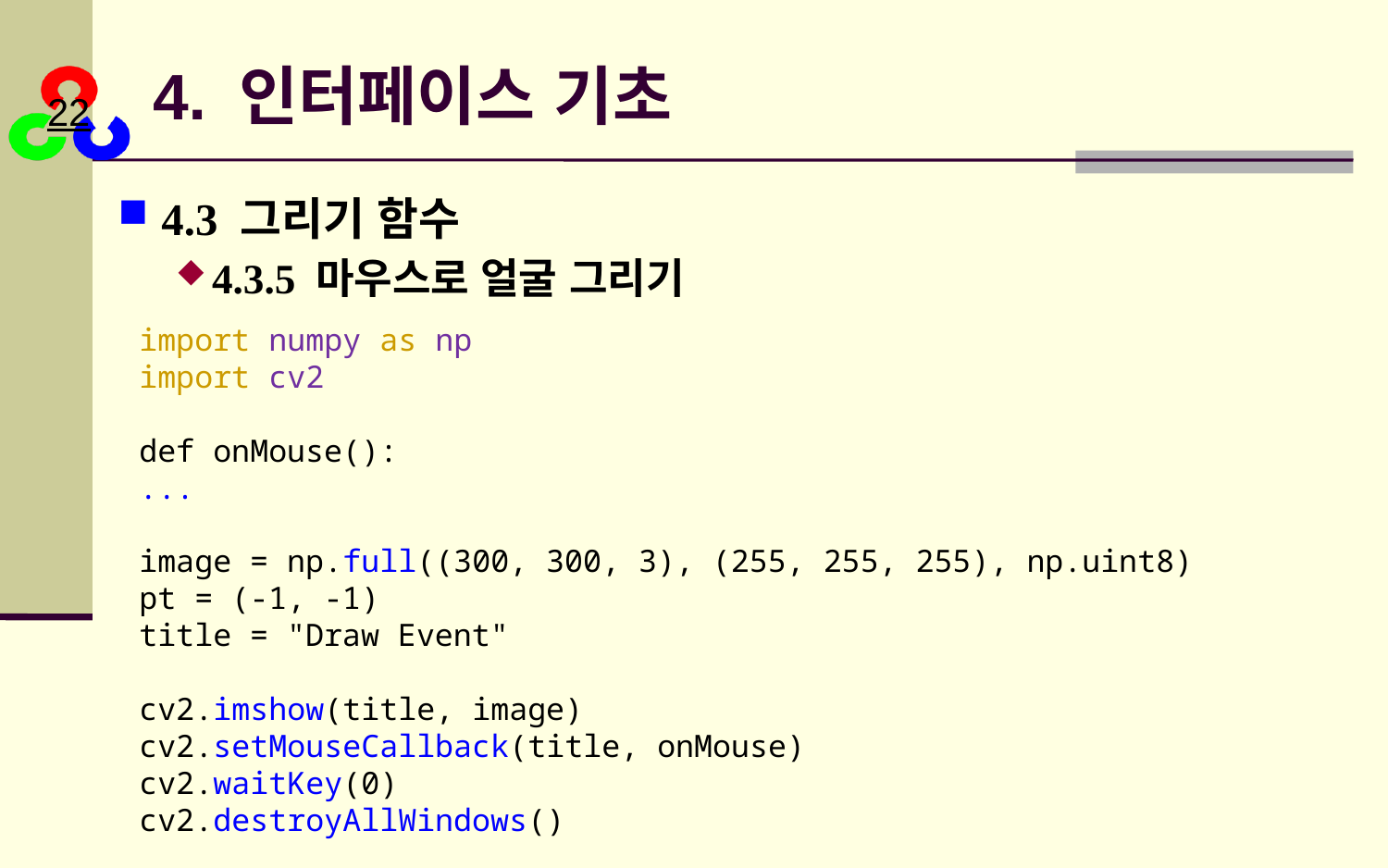

# 4. 인터페이스 기초
4.3 그리기 함수
4.3.5 마우스로 얼굴 그리기
import numpy as np
import cv2

def onMouse():
...

image = np.full((300, 300, 3), (255, 255, 255), np.uint8)
pt = (-1, -1)
title = "Draw Event"
cv2.imshow(title, image)
cv2.setMouseCallback(title, onMouse)
cv2.waitKey(0)
cv2.destroyAllWindows()